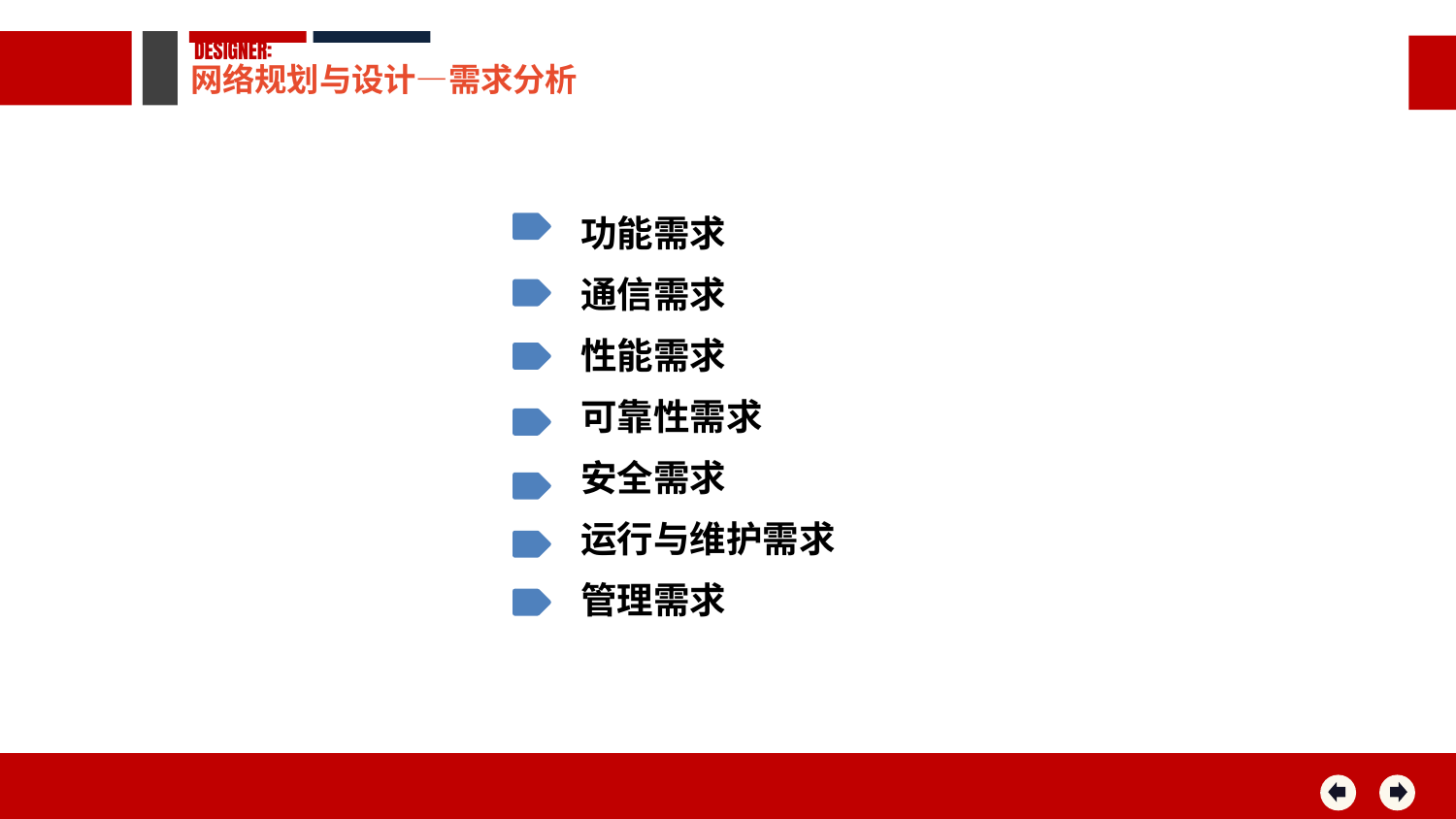

DESIGNER:
网络规划与设计—需求分析
功能需求
通信需求
性能需求
可靠性需求
安全需求
运行与维护需求
管理需求